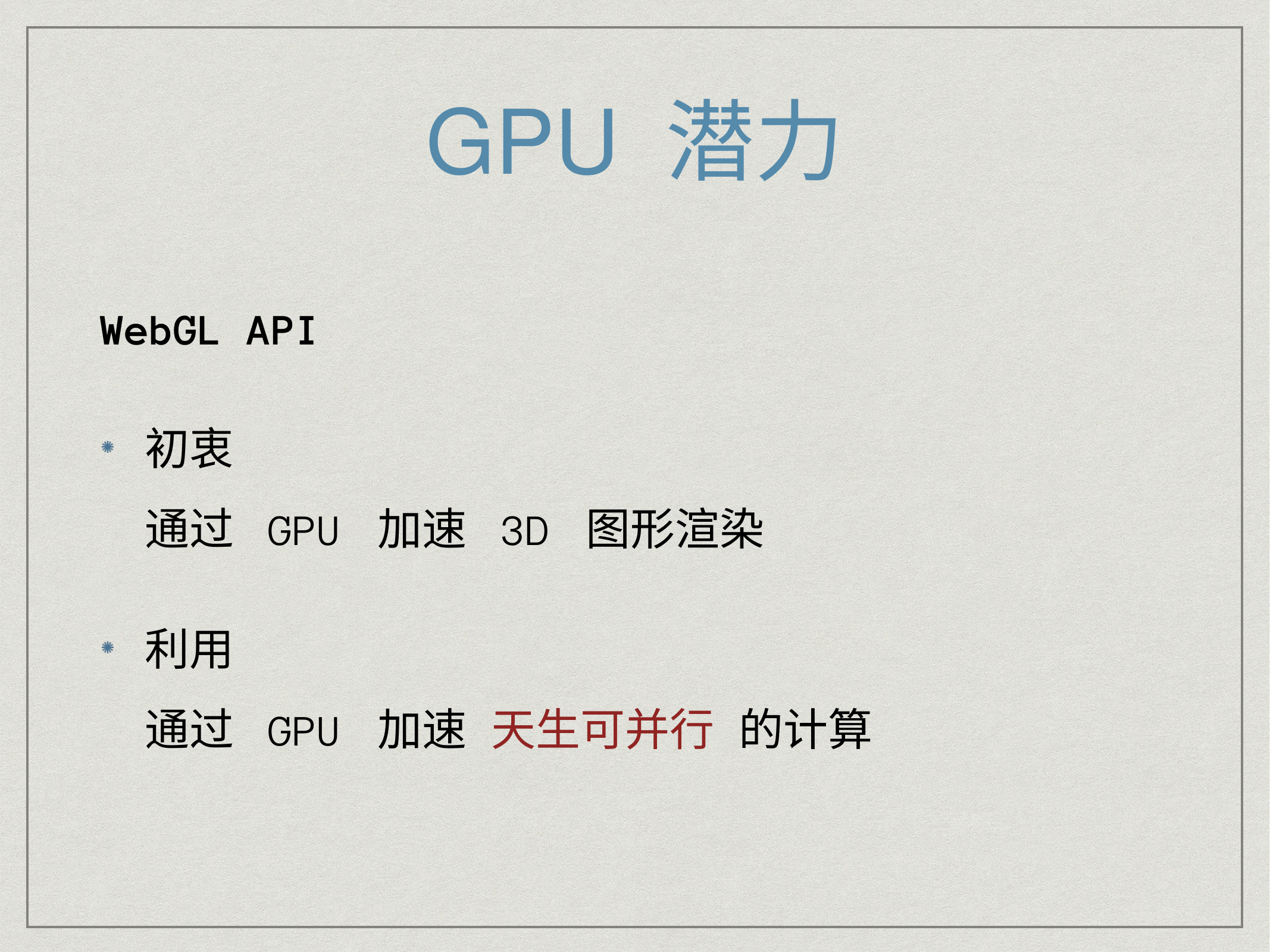

# GPU 潜力
WebGL API
初衷
通过 GPU 加速 3D 图形渲染
利用
通过 GPU 加速 天生可并行 的计算